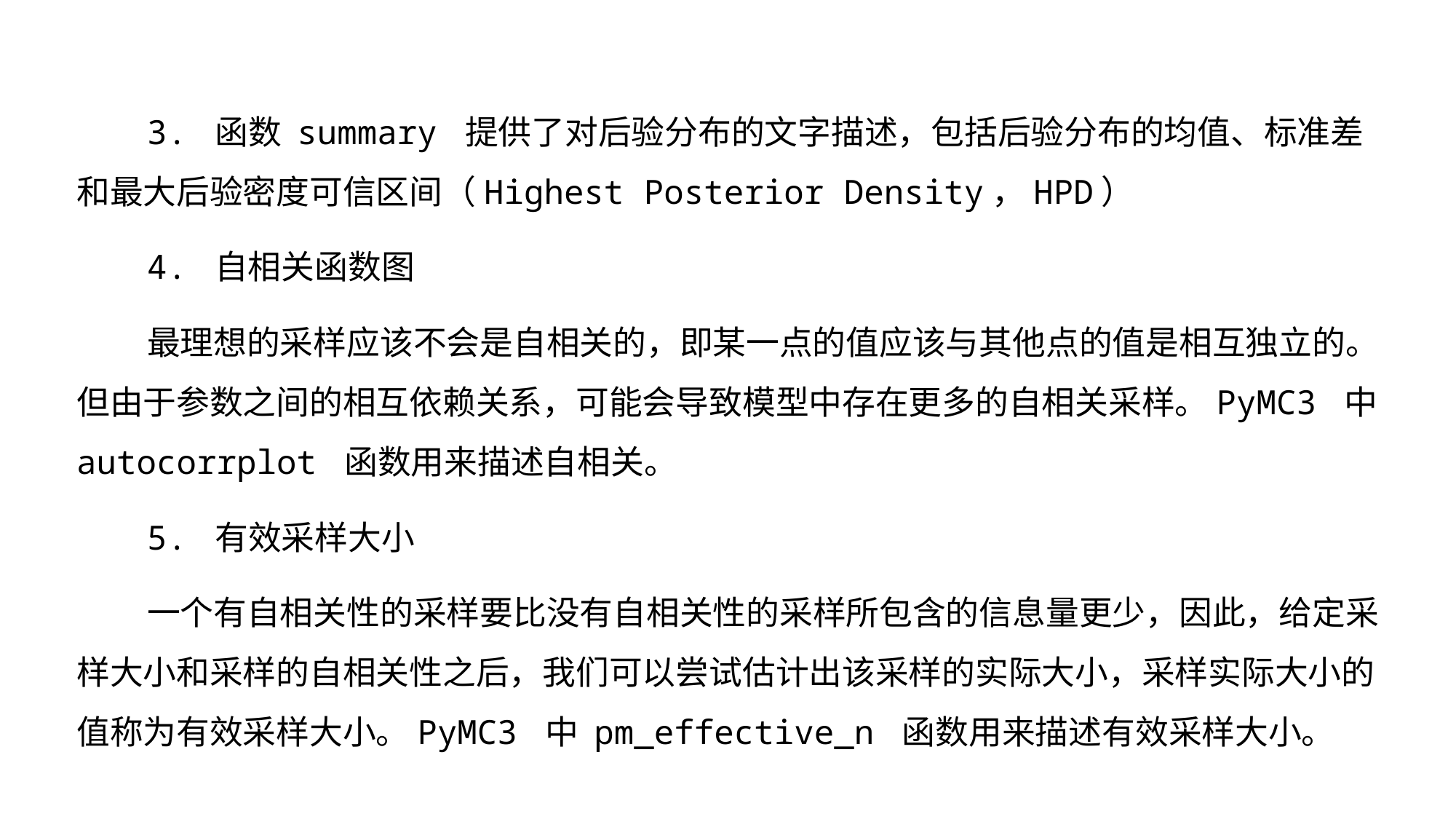

3. 函数 summary 提供了对后验分布的文字描述，包括后验分布的均值、标准差和最大后验密度可信区间（Highest Posterior Density，HPD）
4. 自相关函数图
最理想的采样应该不会是自相关的，即某一点的值应该与其他点的值是相互独立的。但由于参数之间的相互依赖关系，可能会导致模型中存在更多的自相关采样。PyMC3 中 autocorrplot 函数用来描述自相关。
5. 有效采样大小
一个有自相关性的采样要比没有自相关性的采样所包含的信息量更少，因此，给定采样大小和采样的自相关性之后，我们可以尝试估计出该采样的实际大小，采样实际大小的值称为有效采样大小。PyMC3 中 pm_effective_n 函数用来描述有效采样大小。